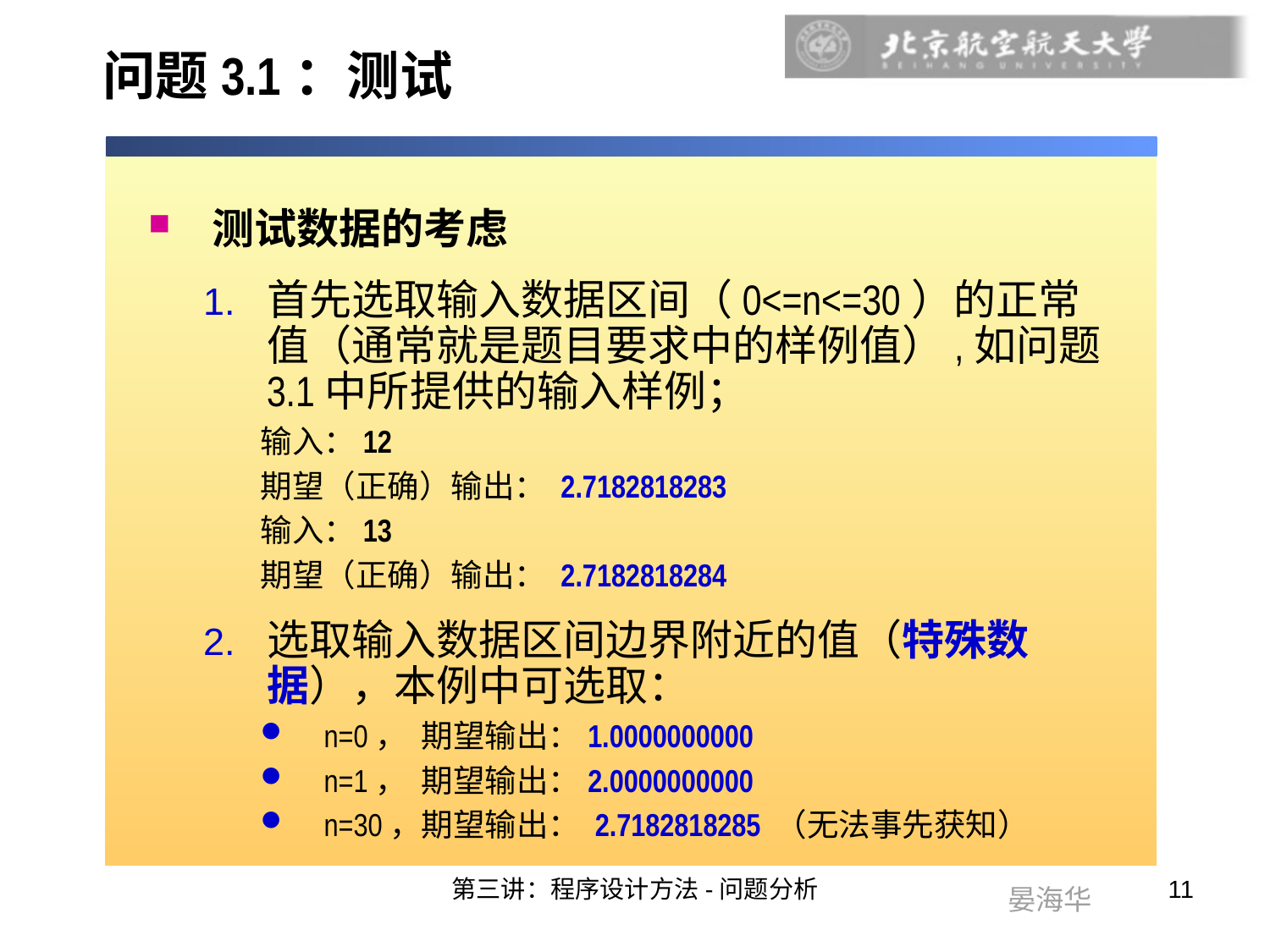

# 问题3.1：测试
测试数据的考虑
首先选取输入数据区间（0<=n<=30）的正常值（通常就是题目要求中的样例值）,如问题3.1中所提供的输入样例；
输入：12
期望（正确）输出： 2.7182818283
输入：13
期望（正确）输出： 2.7182818284
选取输入数据区间边界附近的值（特殊数据），本例中可选取：
n=0，  期望输出：1.0000000000
n=1，  期望输出：2.0000000000
n=30，期望输出： 2.7182818285 （无法事先获知）

第三讲：程序设计方法-问题分析
11